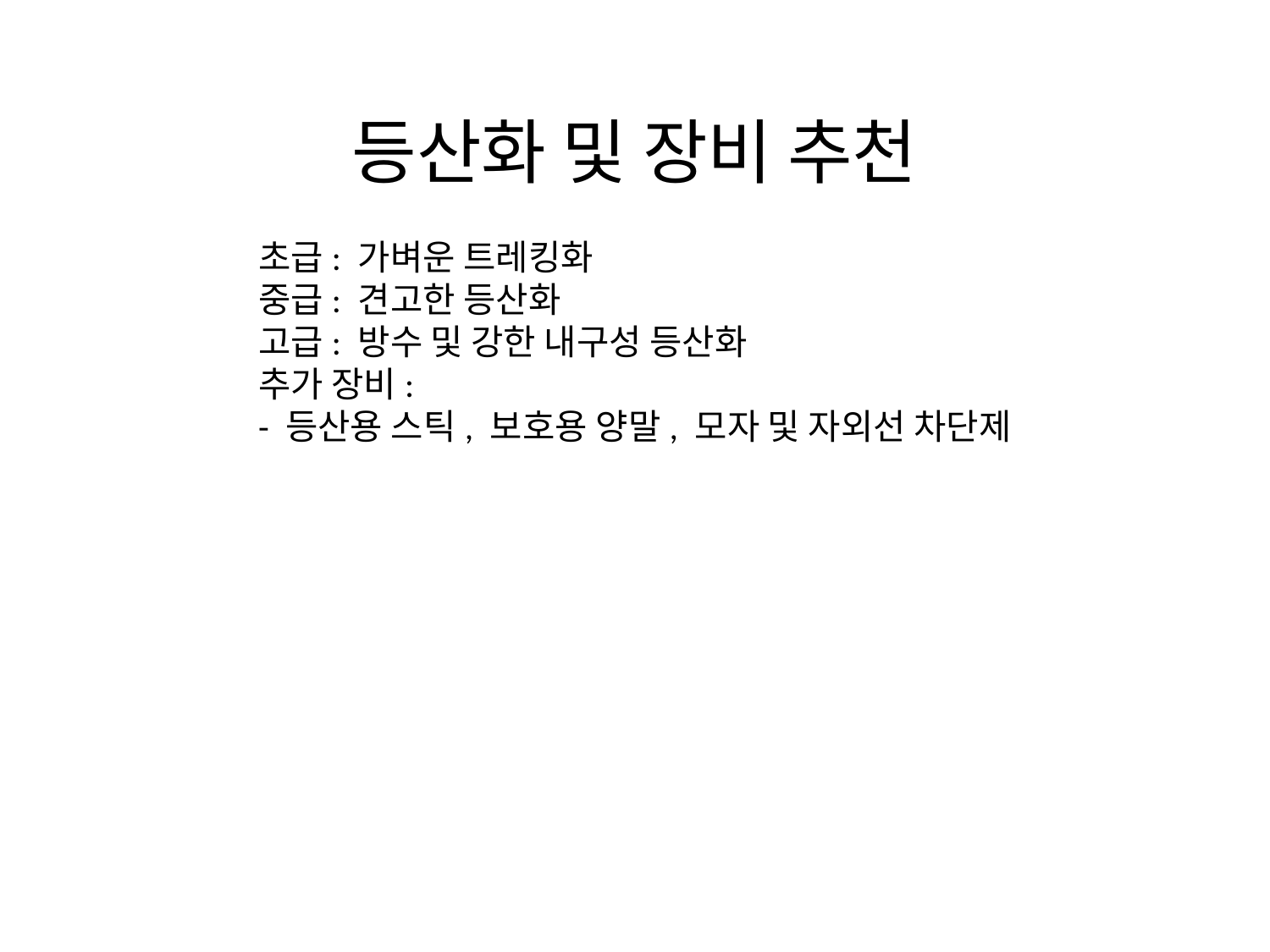

#

등산화 및 장비 추천

초급: 가벼운 트레킹화
중급: 견고한 등산화
고급: 방수 및 강한 내구성 등산화
추가 장비:
- 등산용 스틱, 보호용 양말, 모자 및 자외선 차단제